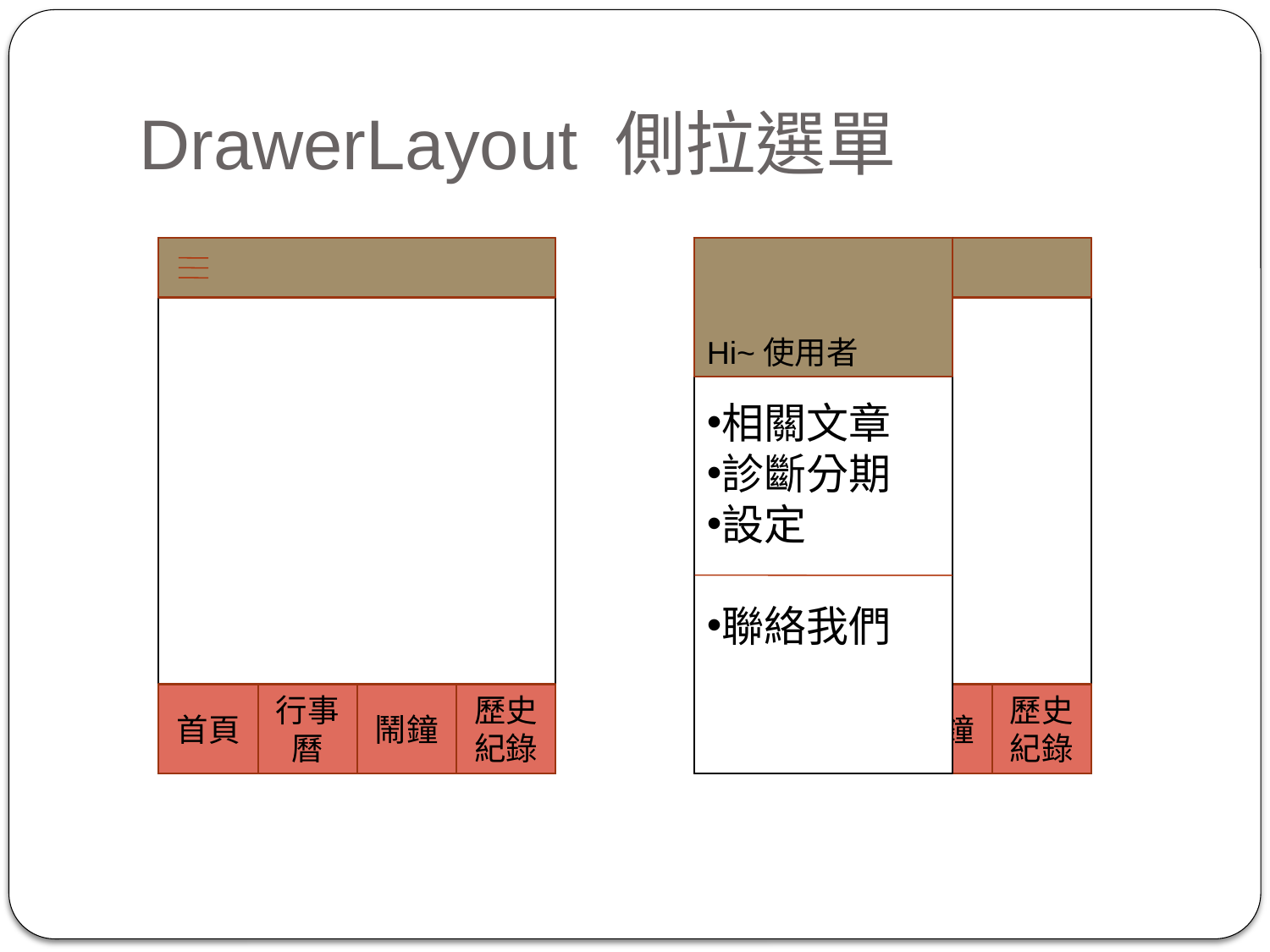

# DrawerLayout 側拉選單

首頁
行事曆
鬧鐘
歷史紀錄

首頁
行事曆
鬧鐘
歷史紀錄

相關文章
診斷分期
設定

聯絡我們
Hi~使用者